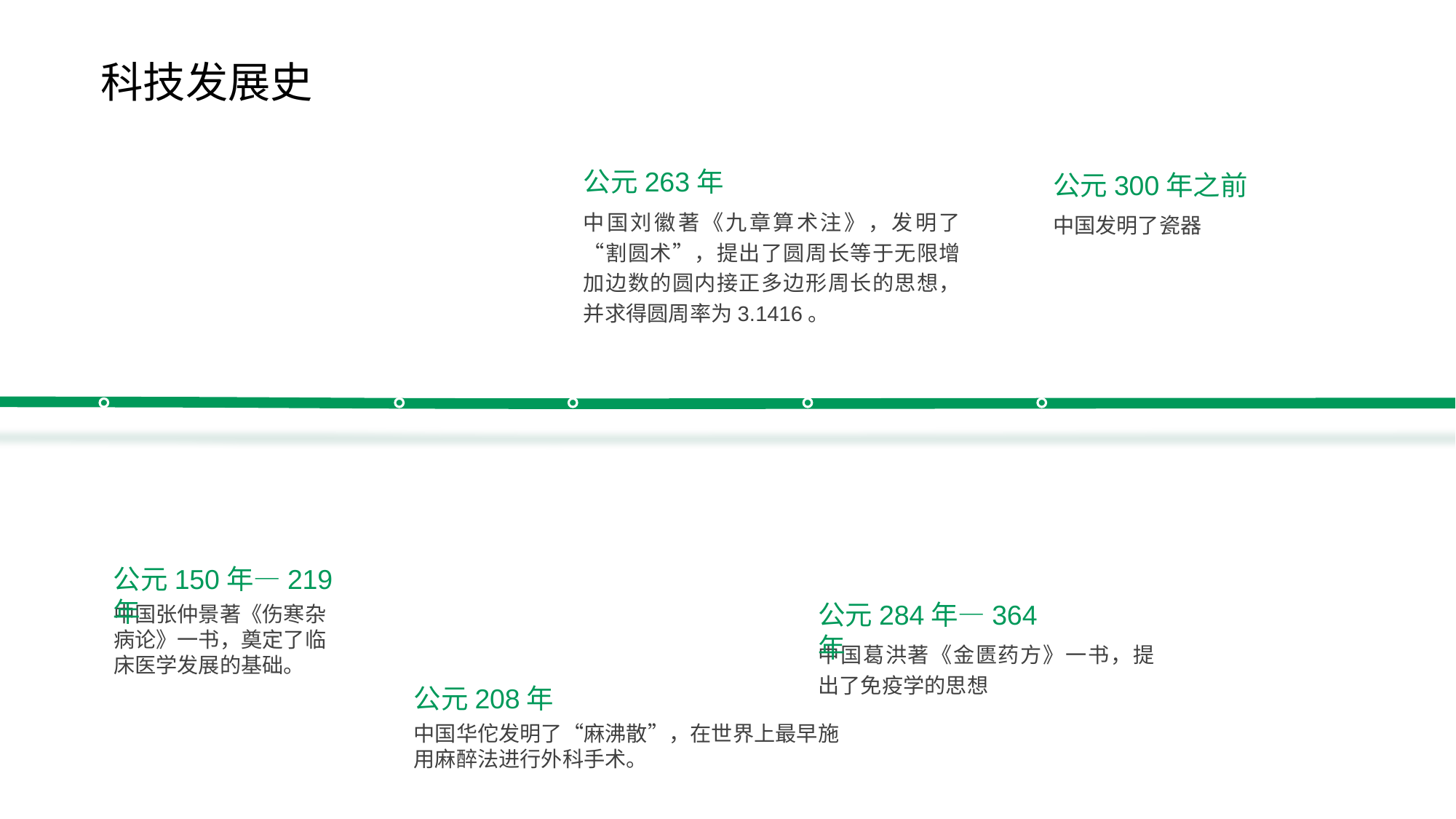

科技发展史
公元263年
公元300年之前
中国刘徽著《九章算术注》，发明了“割圆术”，提出了圆周长等于无限增加边数的圆内接正多边形周长的思想，并求得圆周率为3.1416。
中国发明了瓷器

公元150年—219年
公元284年—364年
中国张仲景著《伤寒杂病论》一书，奠定了临床医学发展的基础。
中国葛洪著《金匮药方》一书，提出了免疫学的思想
公元208年
中国华佗发明了“麻沸散”，在世界上最早施用麻醉法进行外科手术。